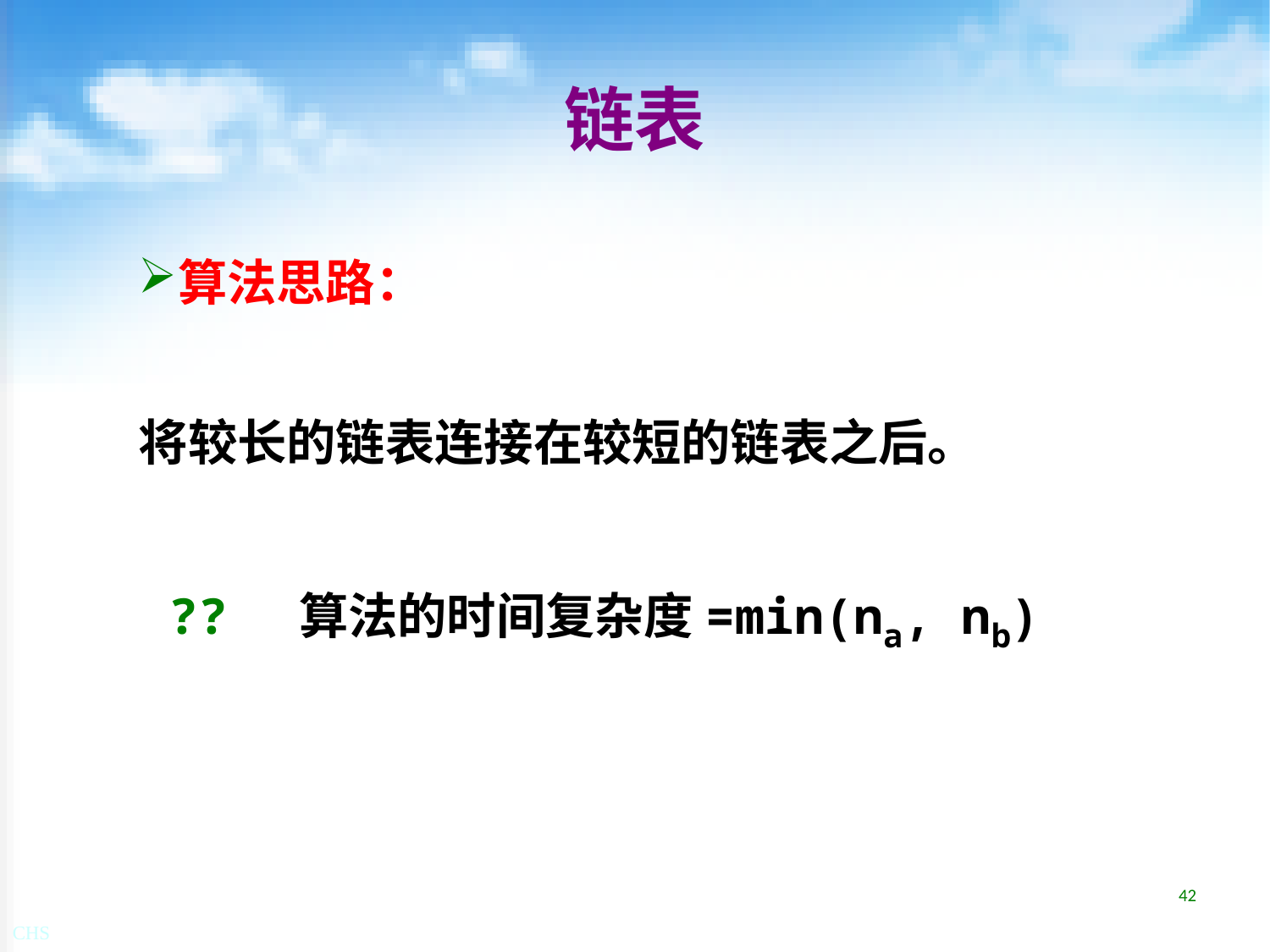

# 链表
算法思路：

将较长的链表连接在较短的链表之后。

 ??  算法的时间复杂度=min(na, nb)
42